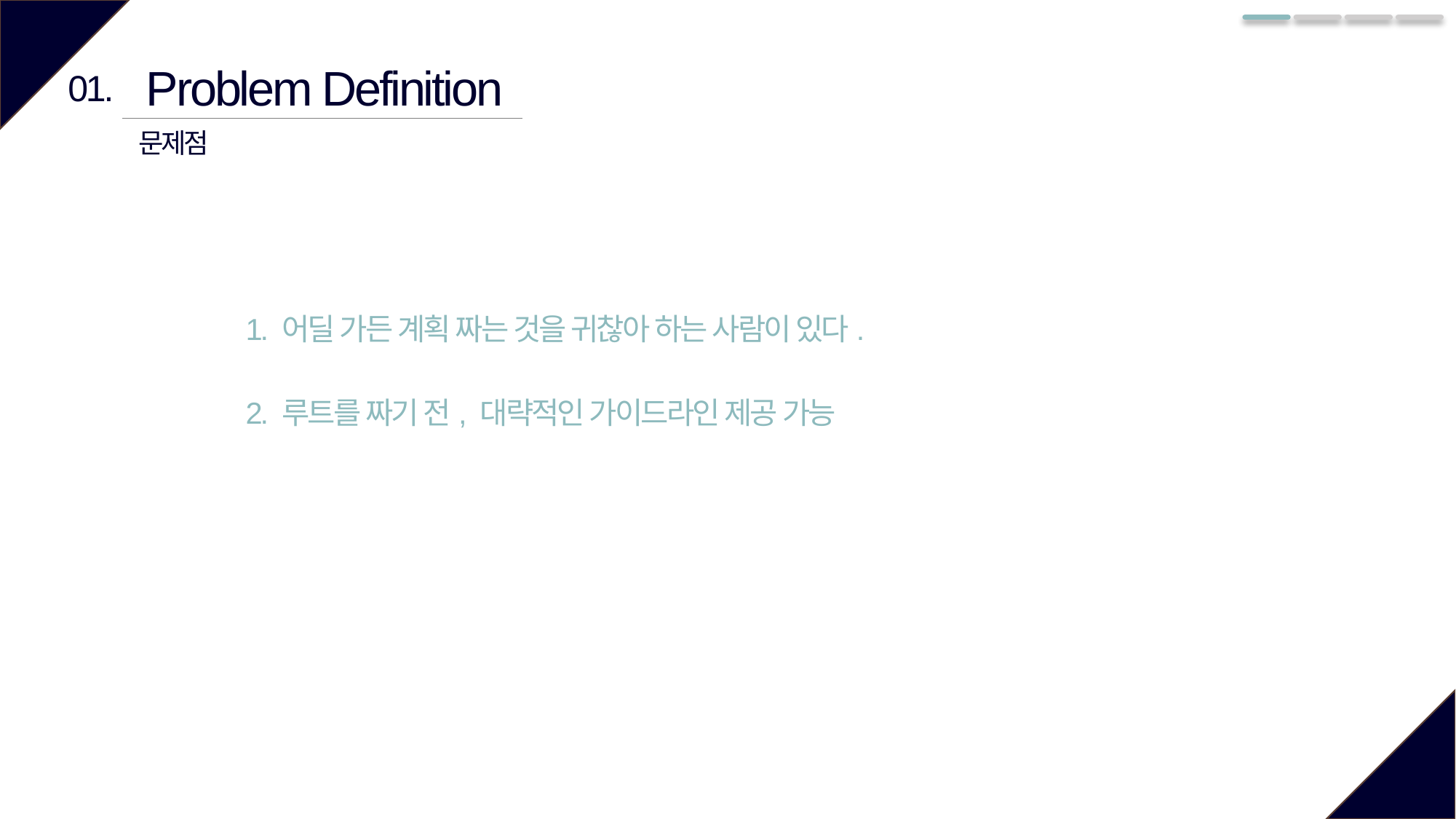

Problem Definition
01.
문제점
1. 어딜 가든 계획 짜는 것을 귀찮아 하는 사람이 있다.
2. 루트를 짜기 전, 대략적인 가이드라인 제공 가능